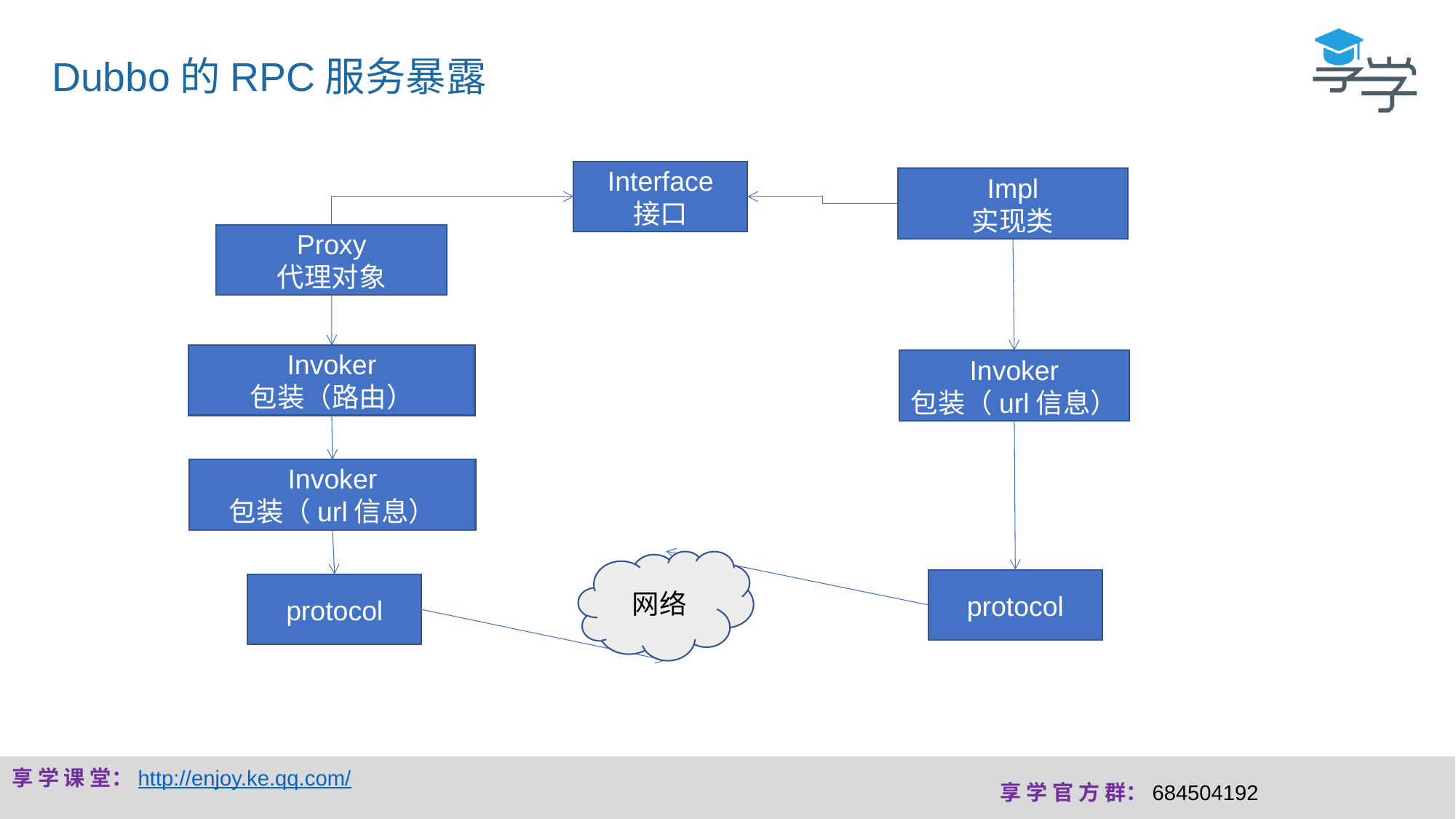

Dubbo的RPC服务暴露
Interface
接口
Impl
实现类
Proxy
代理对象
Invoker
包装（路由）
Invoker
包装（url信息）
Invoker
包装（url信息）
网络
protocol
protocol